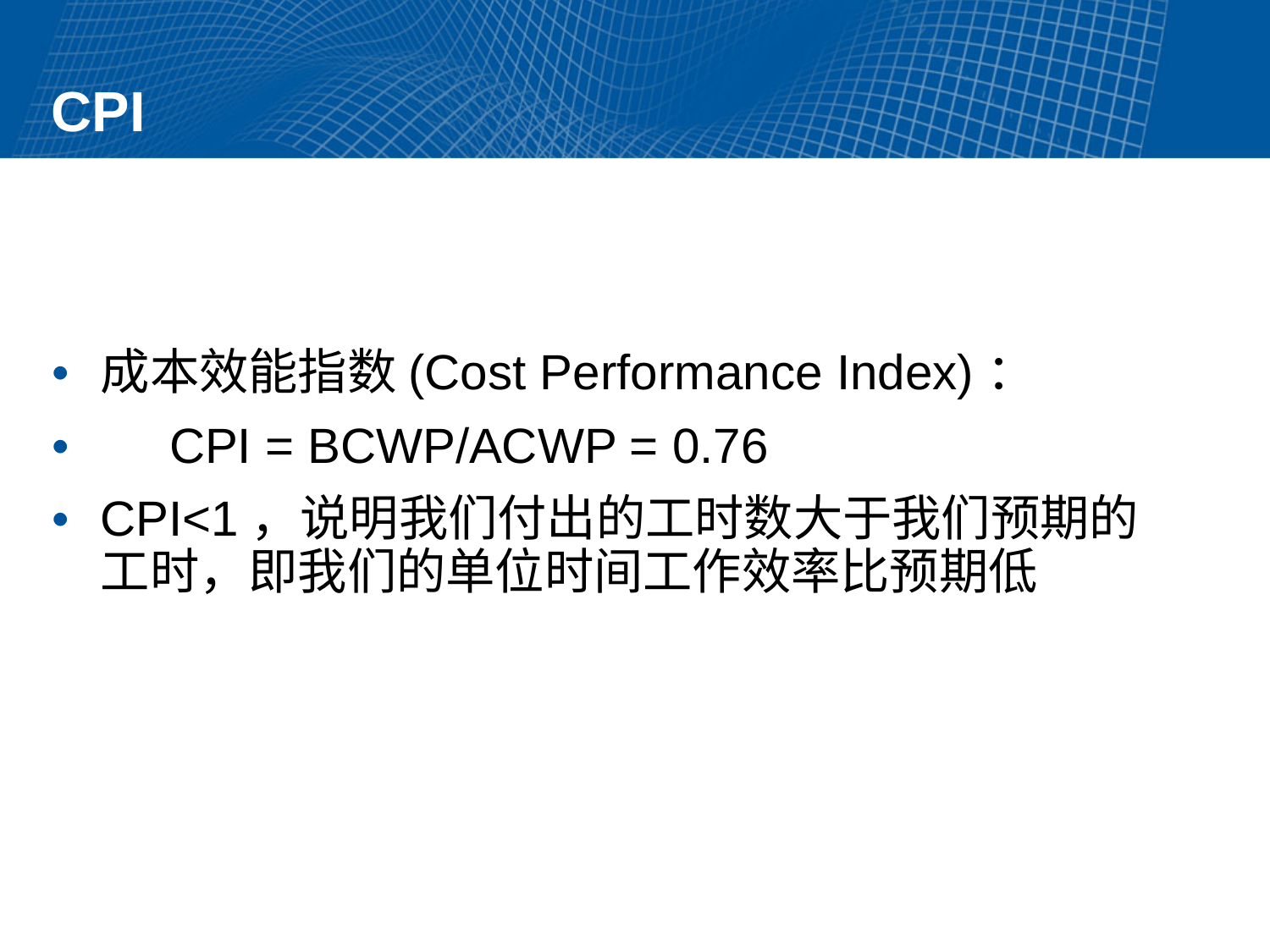

# CPI

成本效能指数(Cost Performance Index)：
     CPI = BCWP/ACWP = 0.76
CPI<1，说明我们付出的工时数大于我们预期的工时，即我们的单位时间工作效率比预期低